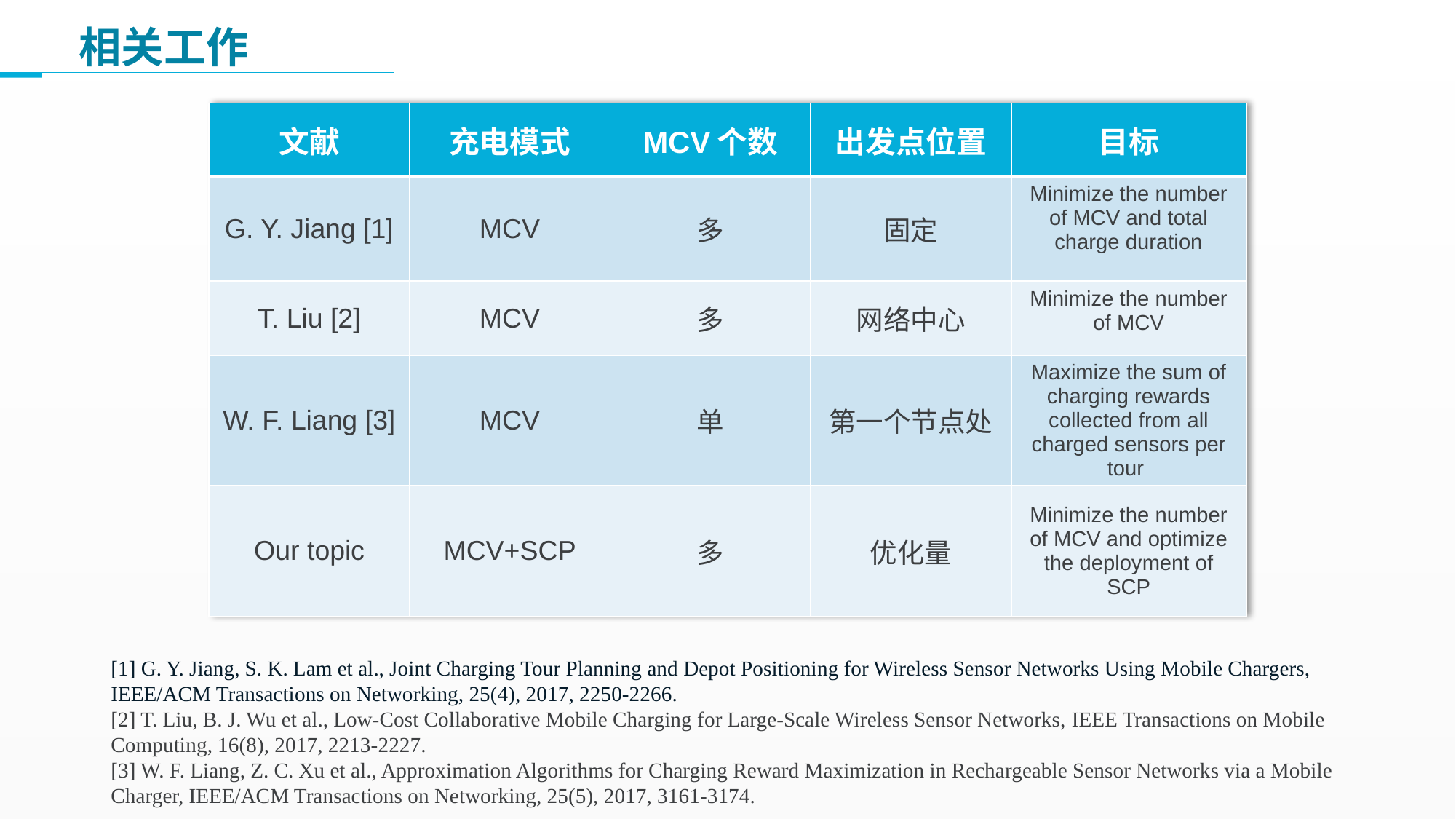

相关工作

#
| 文献 | 充电模式 | MCV个数 | 出发点位置 | 目标 |
| --- | --- | --- | --- | --- |
| G. Y. Jiang [1] | MCV | 多 | 固定 | Minimize the number of MCV and total charge duration |
| T. Liu [2] | MCV | 多 | 网络中心 | Minimize the number of MCV |
| W. F. Liang [3] | MCV | 单 | 第一个节点处 | Maximize the sum of charging rewards collected from all charged sensors per tour |
| Our topic | MCV+SCP | 多 | 优化量 | Minimize the number of MCV and optimize the deployment of SCP |

[1] G. Y. Jiang, S. K. Lam et al., Joint Charging Tour Planning and Depot Positioning for Wireless Sensor Networks Using Mobile Chargers, IEEE/ACM Transactions on Networking, 25(4), 2017, 2250-2266.
[2] T. Liu, B. J. Wu et al., Low-Cost Collaborative Mobile Charging for Large-Scale Wireless Sensor Networks, IEEE Transactions on Mobile Computing, 16(8), 2017, 2213-2227.
[3] W. F. Liang, Z. C. Xu et al., Approximation Algorithms for Charging Reward Maximization in Rechargeable Sensor Networks via a Mobile Charger, IEEE/ACM Transactions on Networking, 25(5), 2017, 3161-3174.